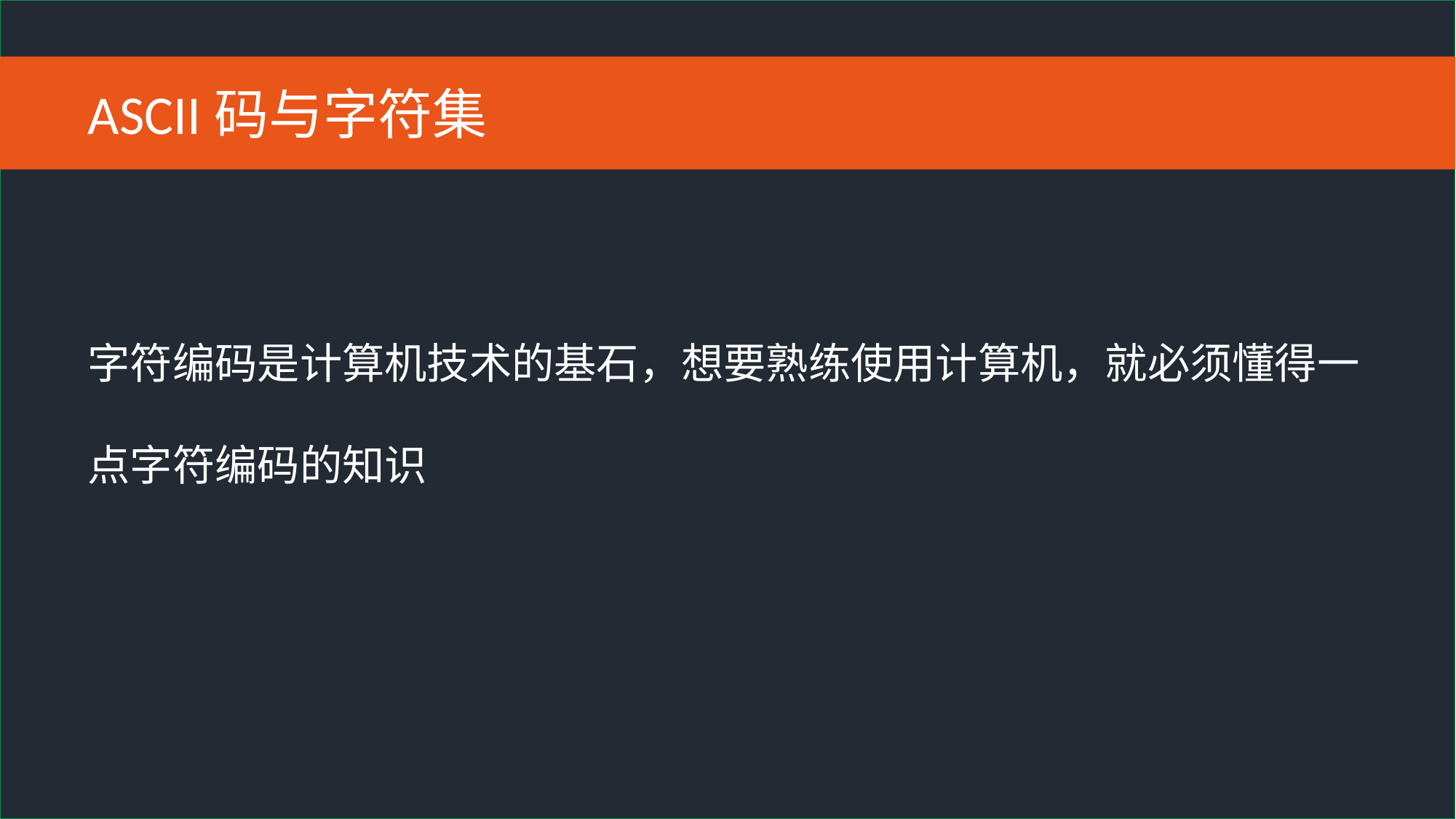

ASCII码与字符集
字符编码是计算机技术的基石，想要熟练使用计算机，就必须懂得一点字符编码的知识